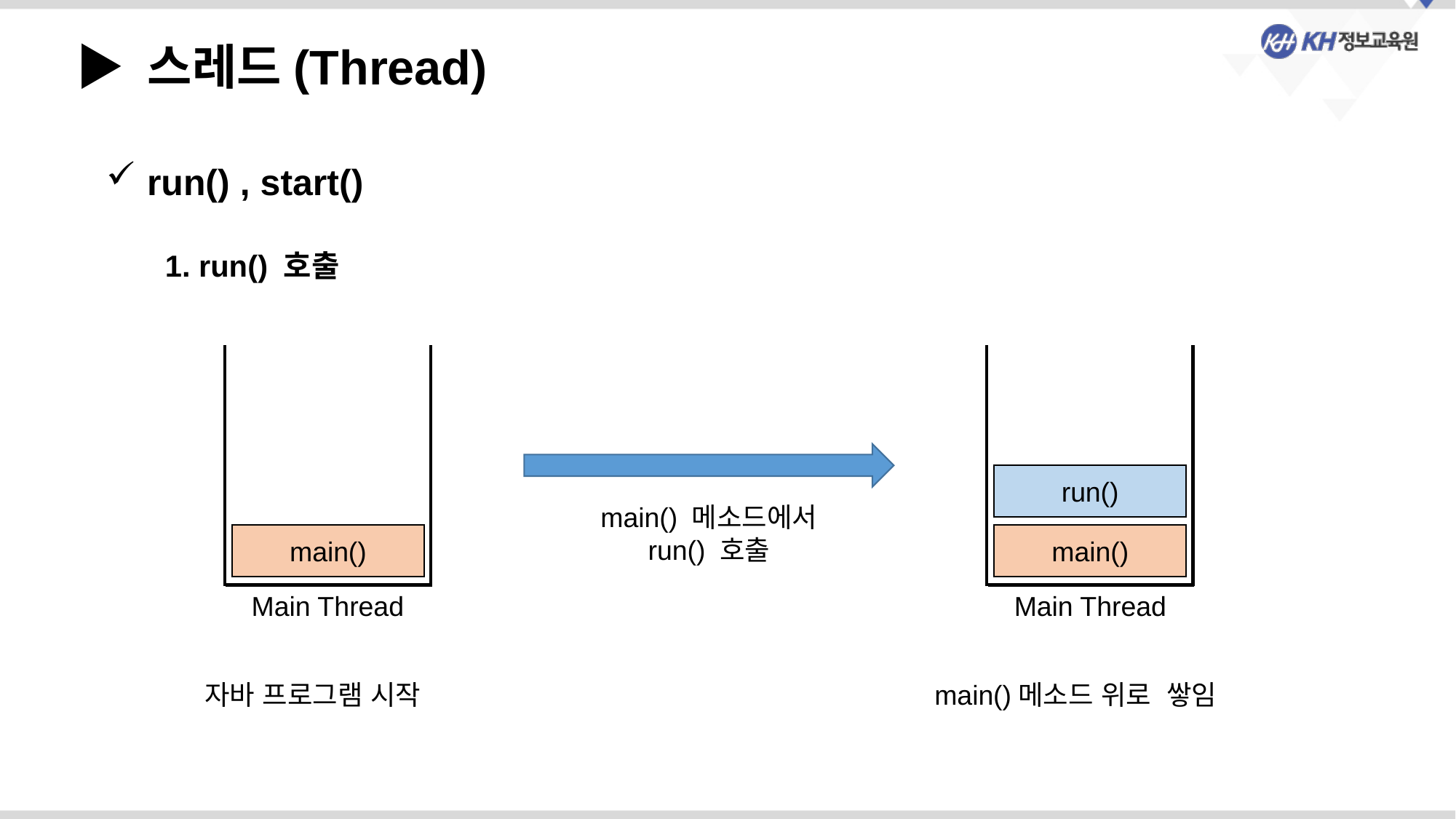

▶ 스레드(Thread)
run() , start()
1. run() 호출

run()
main() 메소드에서
run() 호출
main()
main()
Main Thread
Main Thread
자바 프로그램 시작
main()메소드 위로  쌓임